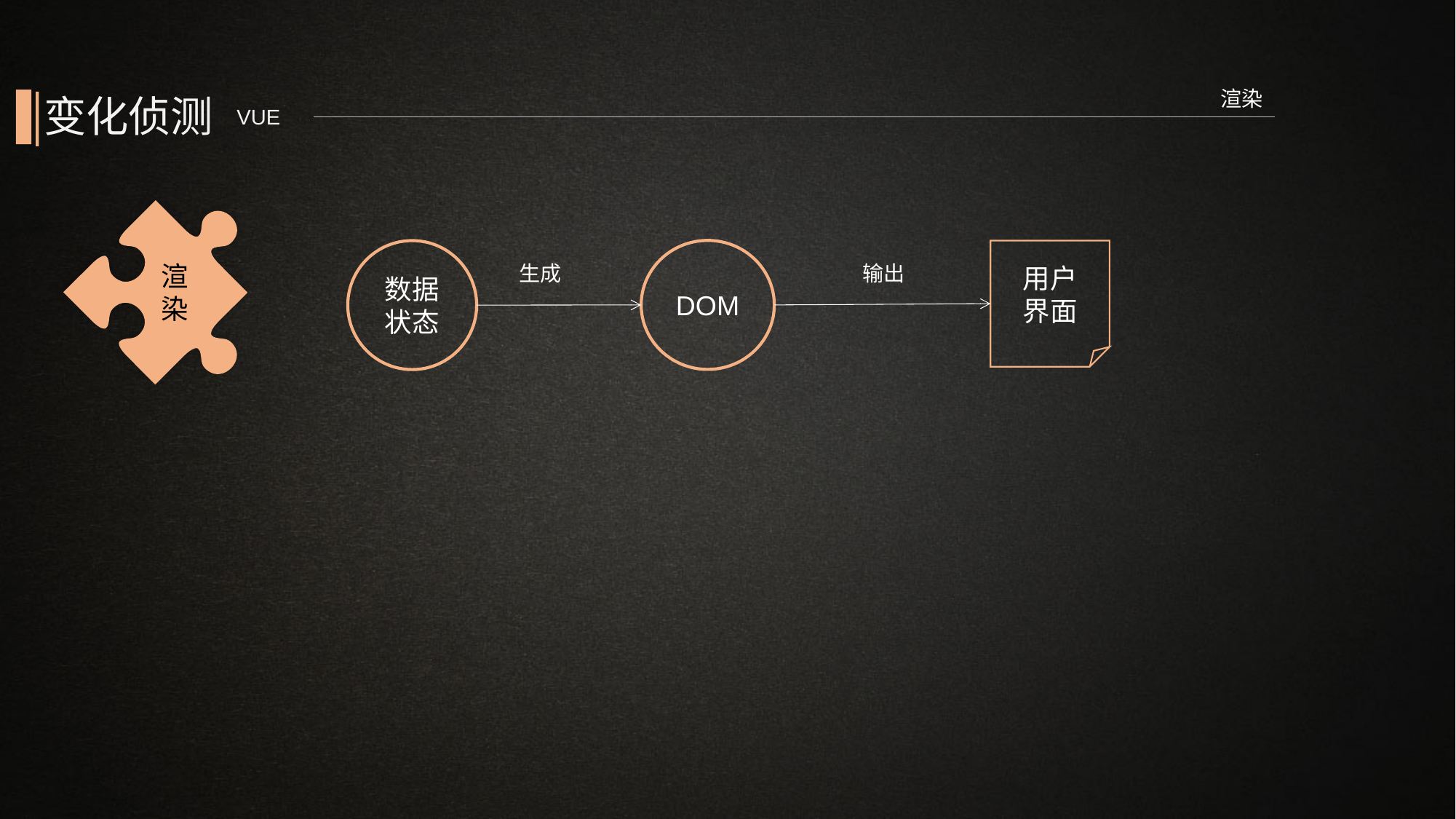

渲染
变化侦测
VUE

渲染
DOM
数据状态
用户
界面
生成
输出